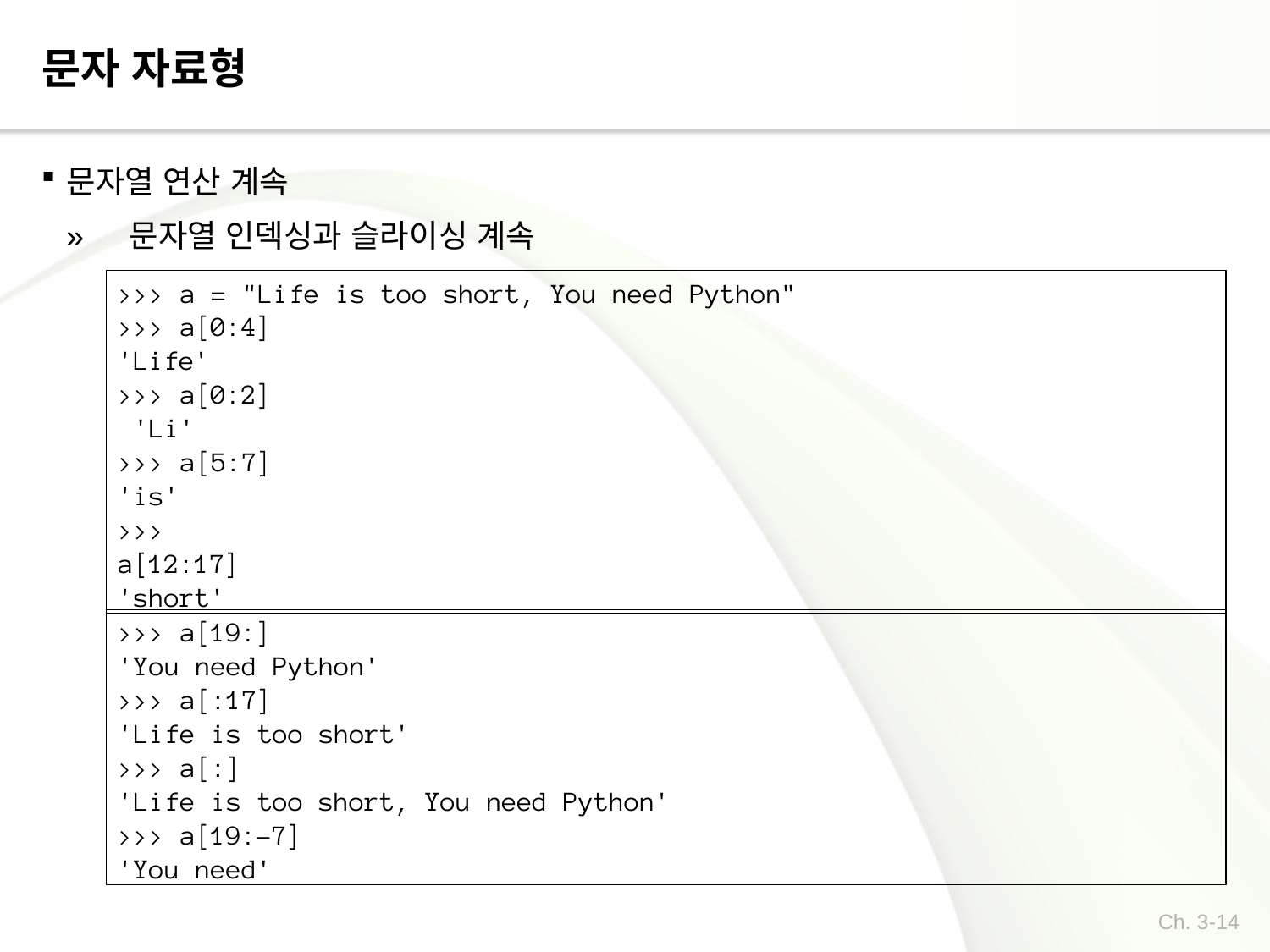

# 문자 자료형
문자열 연산 계속
»	문자열 인덱싱과 슬라이싱 계속
>>> a = "Life is too short, You need Python"
>>> a[0:4]
'Life'
>>> a[0:2]  'Li'
>>> a[5:7]
'is'
>>> a[12:17]
'short'
>>> a[19:]
'You need Python'
>>> a[:17]
'Life is too short'
>>> a[:]
'Life is too short, You need Python'
>>> a[19:-7]
'You need'
Ch. 3-14